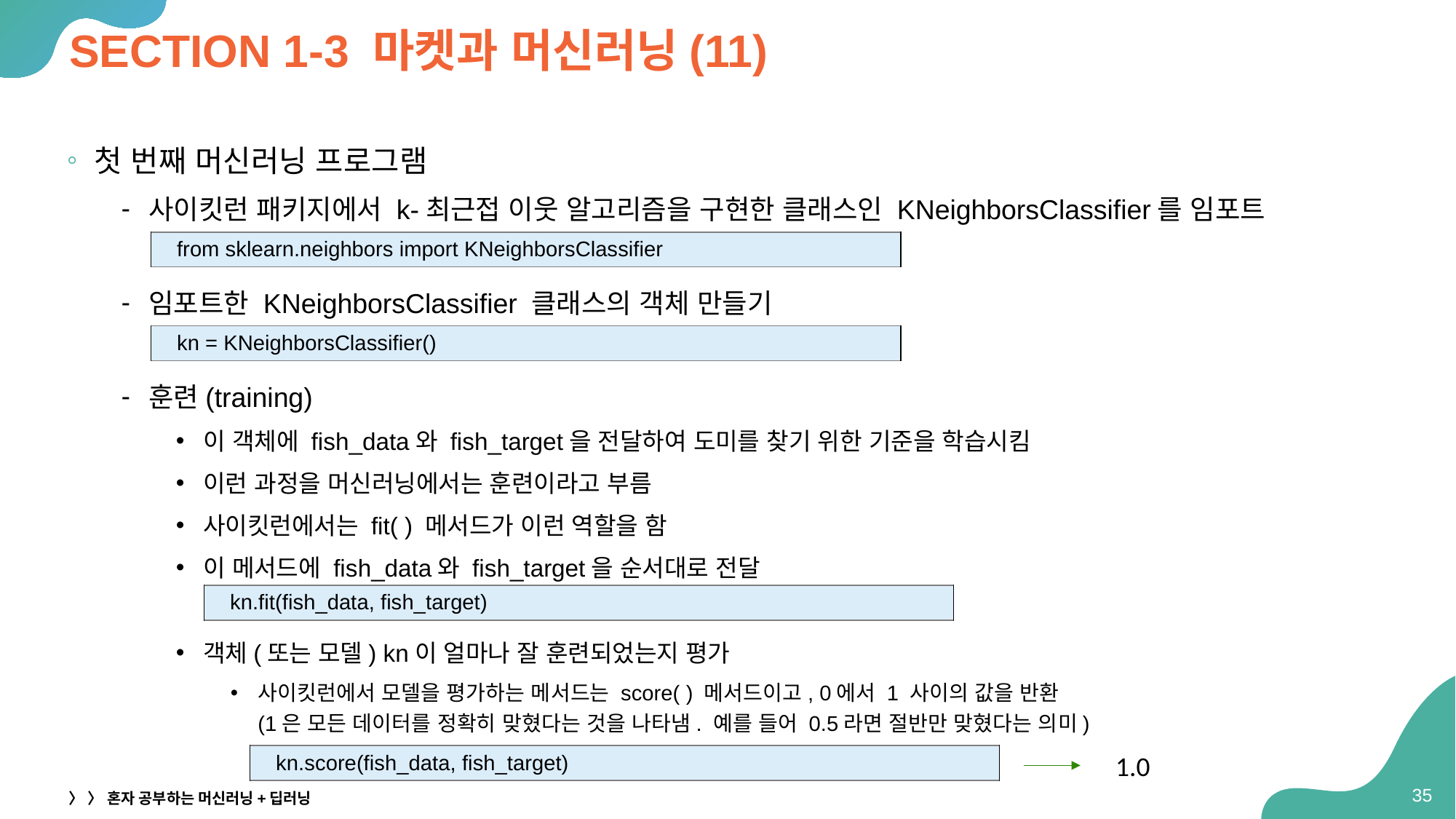

# SECTION 1-3 마켓과 머신러닝(11)
첫 번째 머신러닝 프로그램
사이킷런 패키지에서 k-최근접 이웃 알고리즘을 구현한 클래스인 KNeighborsClassifier를 임포트

임포트한 KNeighborsClassifier 클래스의 객체 만들기

훈련(training)
이 객체에 fish_data와 fish_target을 전달하여 도미를 찾기 위한 기준을 학습시킴
이런 과정을 머신러닝에서는 훈련이라고 부름
사이킷런에서는 fit( ) 메서드가 이런 역할을 함
이 메서드에 fish_data와 fish_target을 순서대로 전달

객체(또는 모델) kn이 얼마나 잘 훈련되었는지 평가
사이킷런에서 모델을 평가하는 메서드는 score( ) 메서드이고, 0에서 1 사이의 값을 반환
(1은 모든 데이터를 정확히 맞혔다는 것을 나타냄. 예를 들어 0.5라면 절반만 맞혔다는 의미)

| from sklearn.neighbors import KNeighborsClassifier |
| --- |
| kn = KNeighborsClassifier() |
| --- |
| kn.fit(fish\_data, fish\_target) |
| --- |
1.0
| kn.score(fish\_data, fish\_target) |
| --- |
35
〉 〉 혼자 공부하는 머신러닝+딥러닝